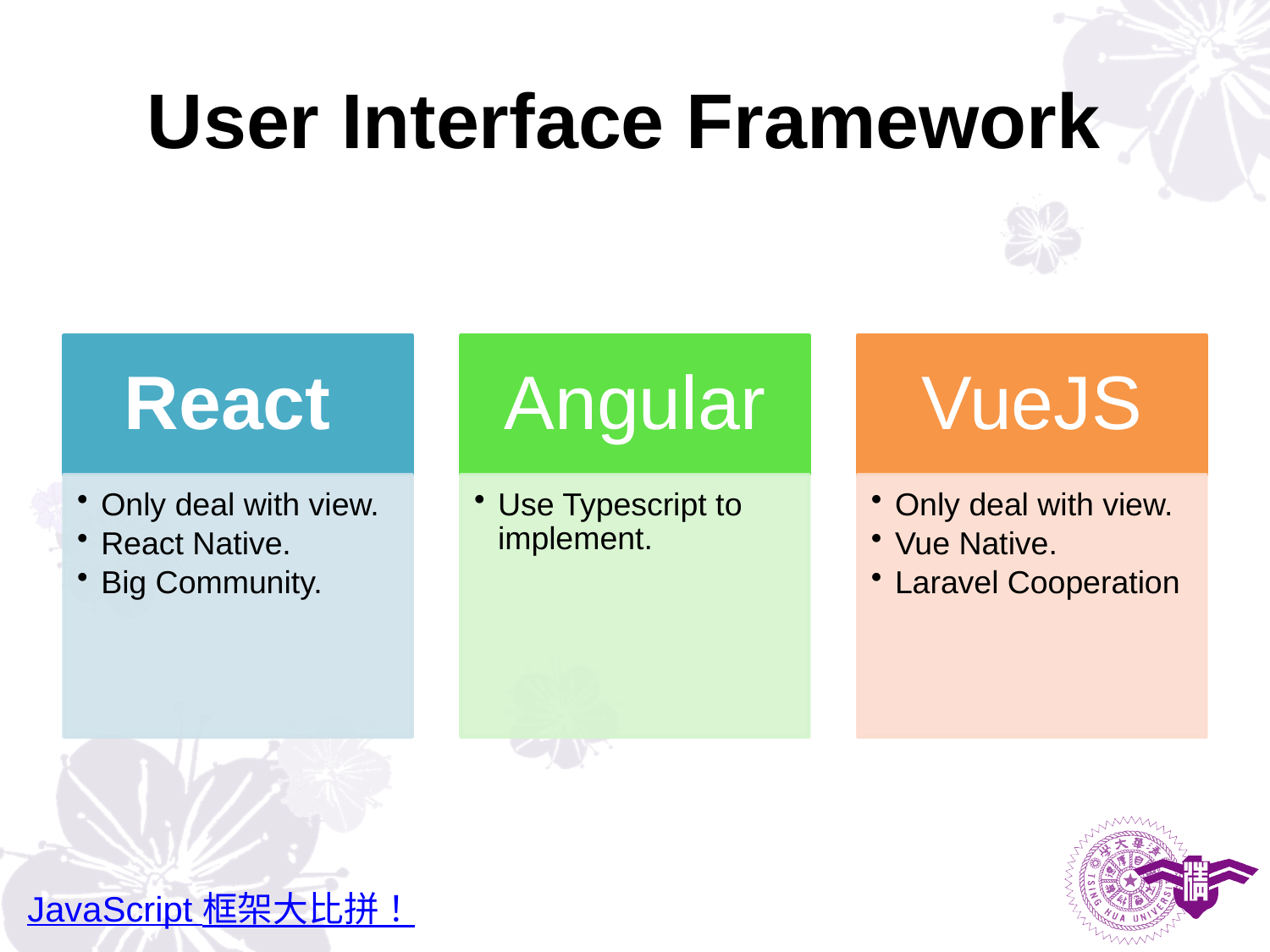

# User Interface Framework
React
Only deal with view.
React Native.
Big Community.
Angular
Use Typescript to implement.
VueJS
Only deal with view.
Vue Native.
Laravel Cooperation
JavaScript 框架大比拼！